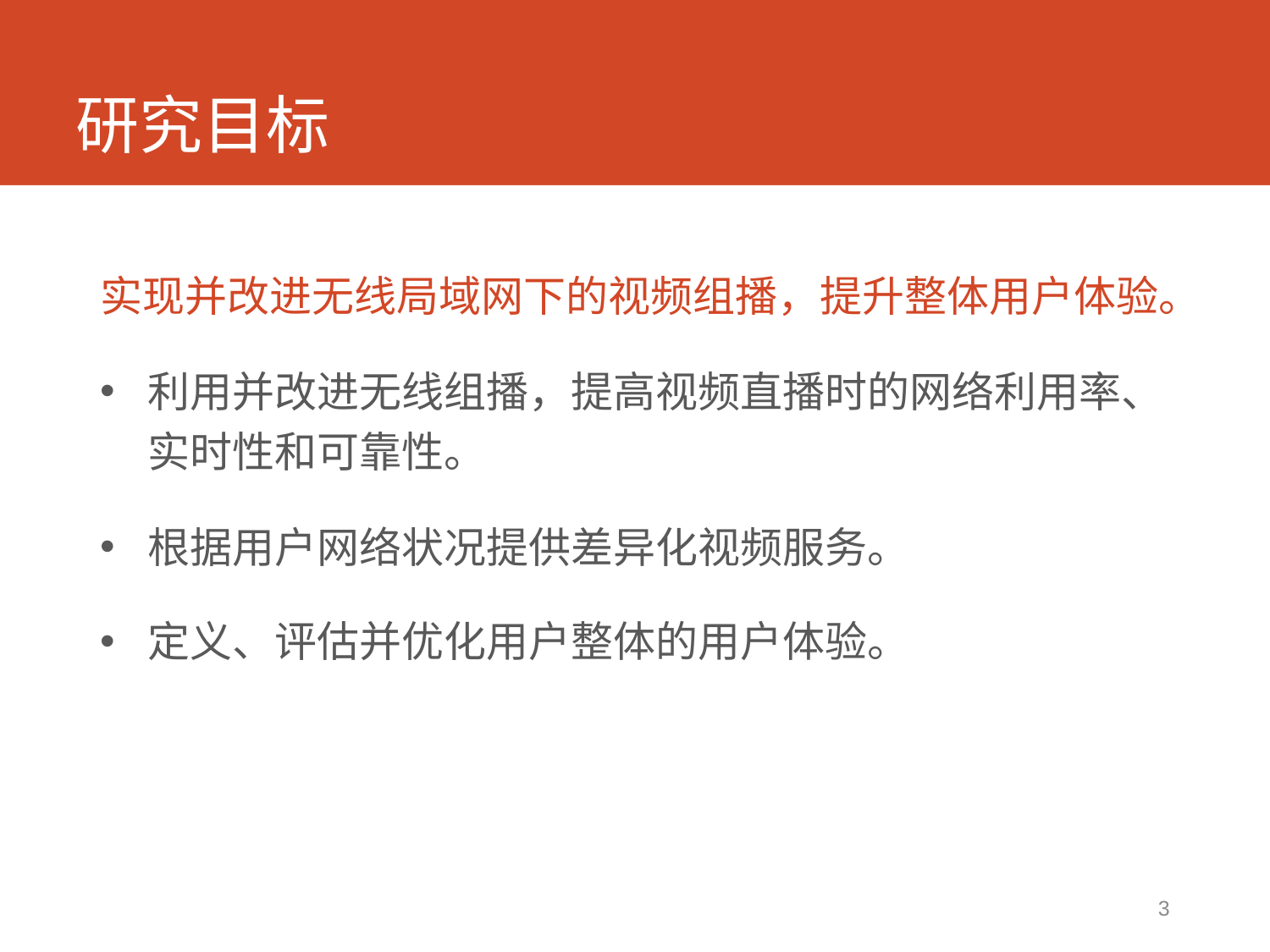

# 研究目标
实现并改进无线局域网下的视频组播，提升整体用户体验。
利用并改进无线组播，提高视频直播时的网络利用率、实时性和可靠性。
根据用户网络状况提供差异化视频服务。
定义、评估并优化用户整体的用户体验。

3